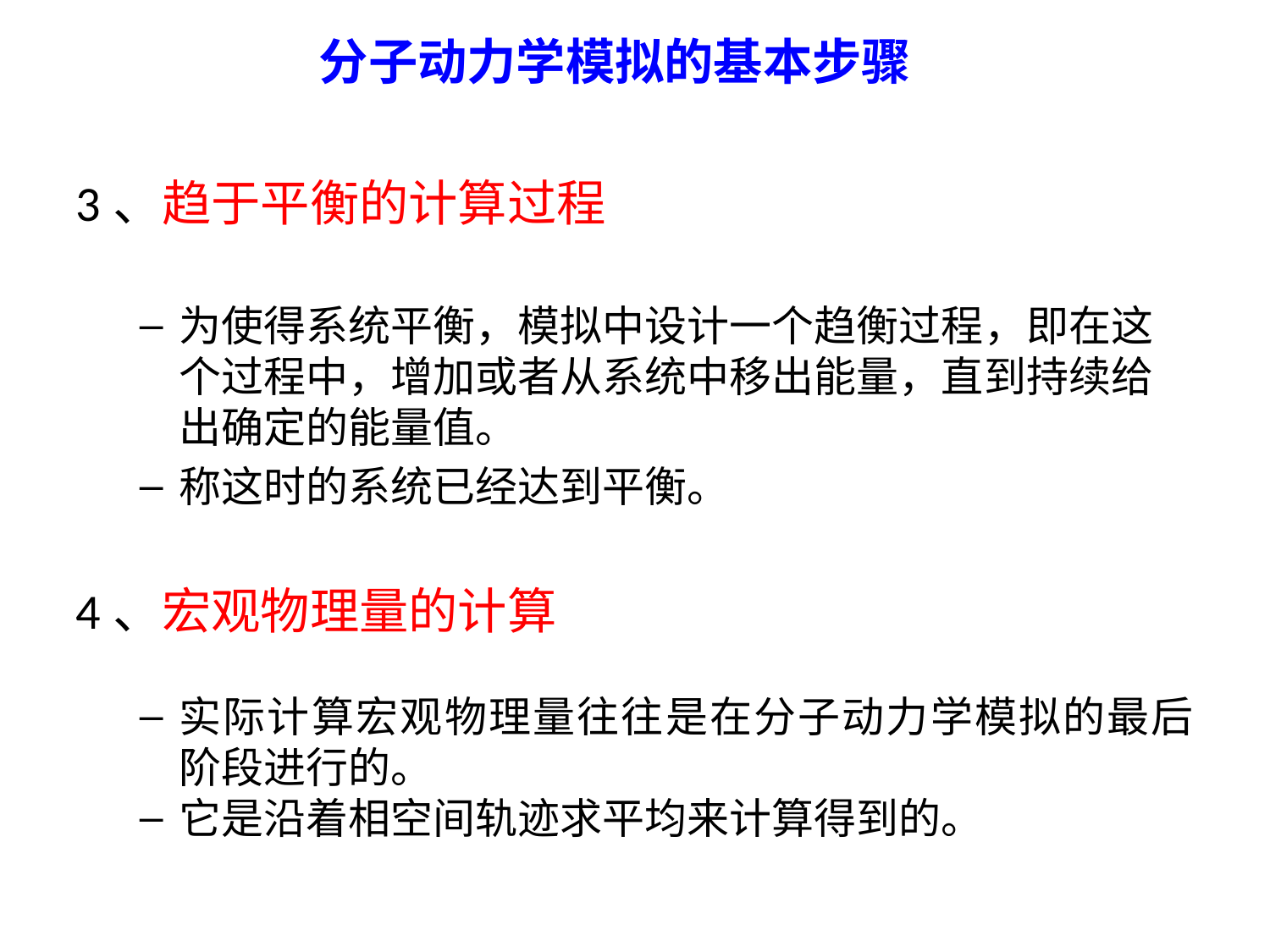

分子动力学模拟的基本步骤
3、趋于平衡的计算过程

为使得系统平衡，模拟中设计一个趋衡过程，即在这个过程中，增加或者从系统中移出能量，直到持续给出确定的能量值。
称这时的系统已经达到平衡。

4、宏观物理量的计算

实际计算宏观物理量往往是在分子动力学模拟的最后阶段进行的。
它是沿着相空间轨迹求平均来计算得到的。